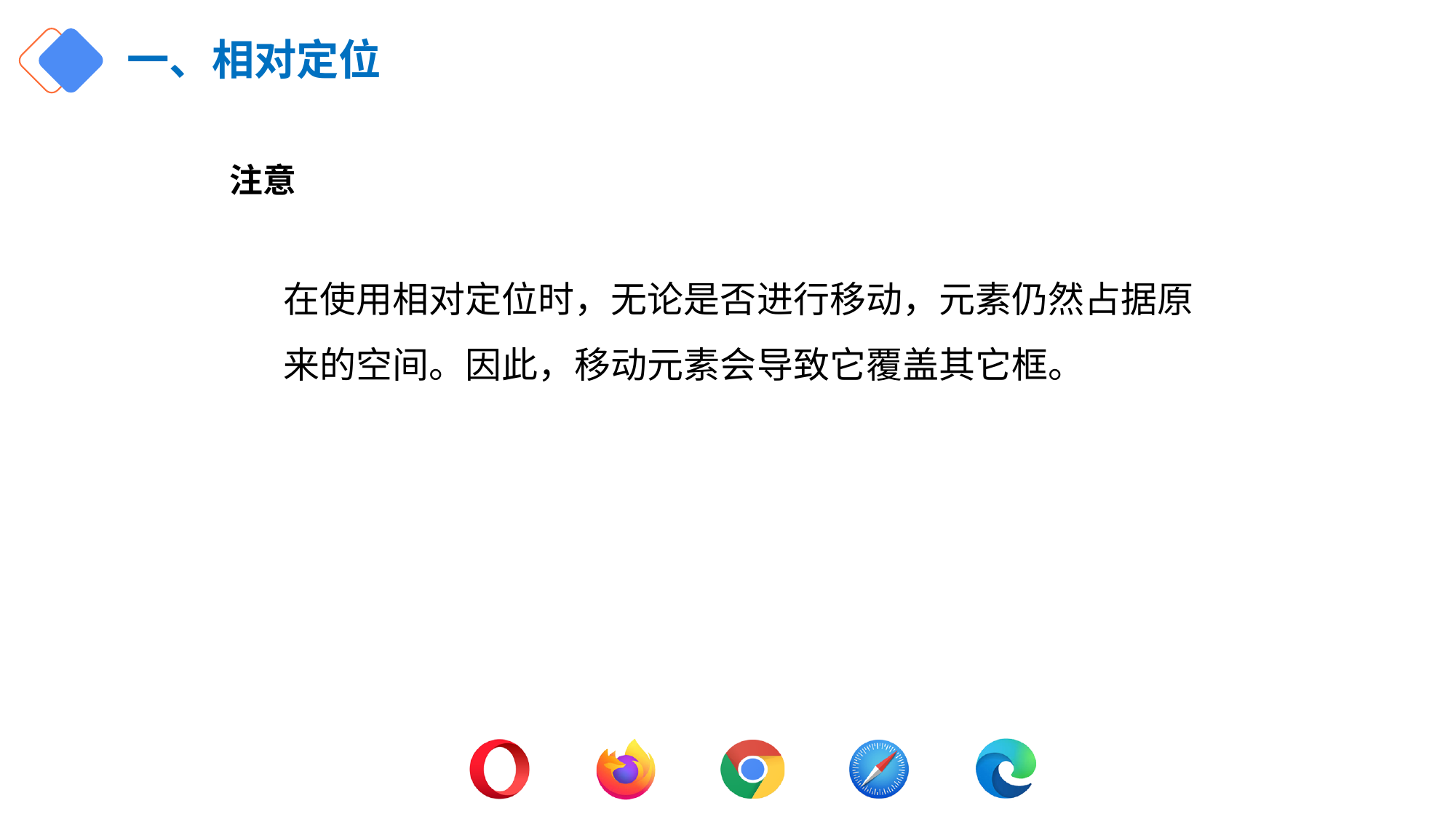

# 一、相对定位
注意
在使用相对定位时，无论是否进行移动，元素仍然占据原来的空间。因此，移动元素会导致它覆盖其它框。